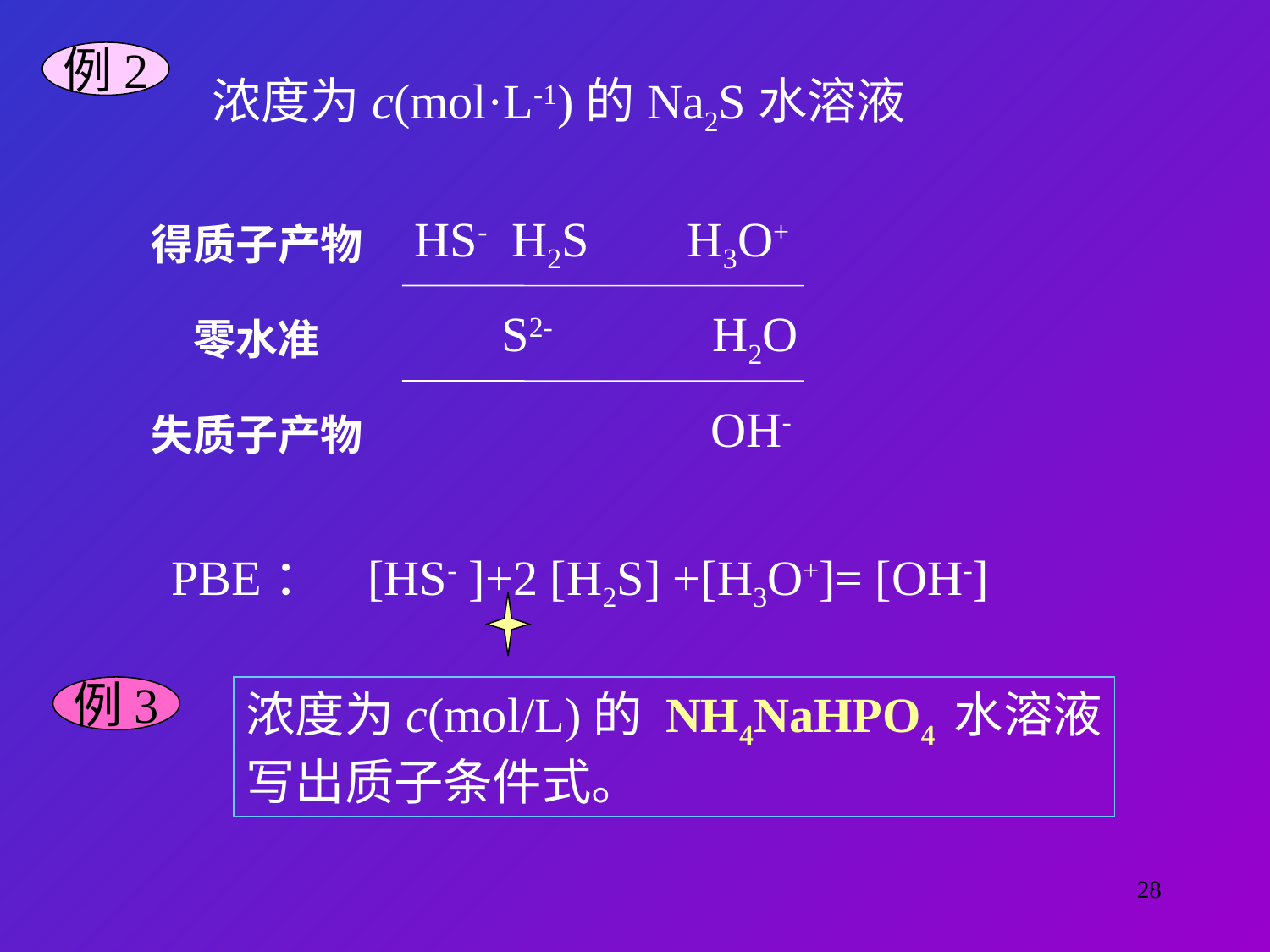

例2
浓度为c(mol·L-1)的Na2S水溶液
HS-  H2S        H3O+
得质子产物

     S2-             H2O
零水准

OH-
失质子产物
PBE：   [HS- ]+2 [H2S] +[H3O+]= [OH-]

例3
浓度为c(mol/L)的 NH4NaHPO4 水溶液
写出质子条件式。
28